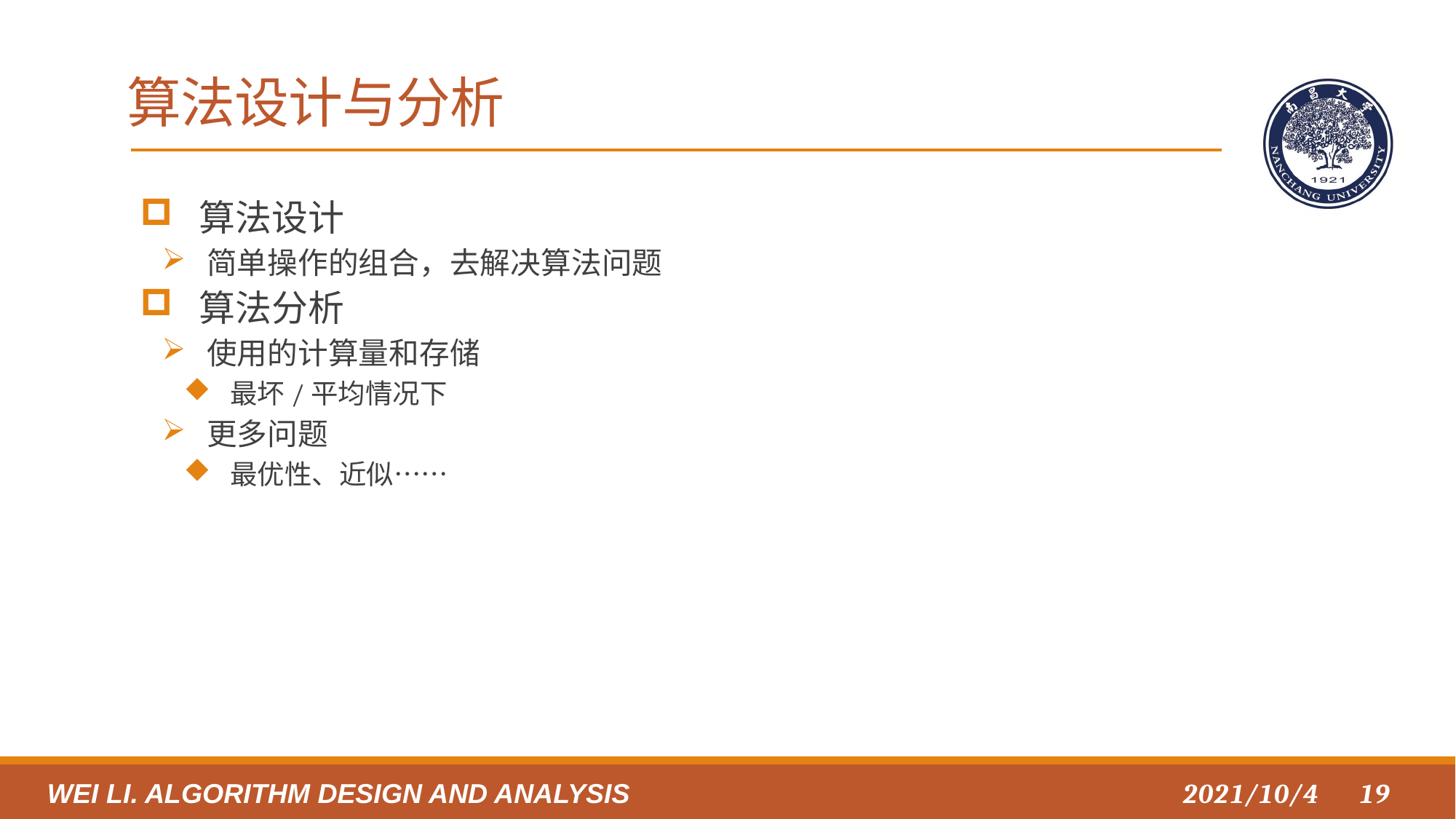

# 算法设计与分析
  算法设计
  简单操作的组合，去解决算法问题
  算法分析
  使用的计算量和存储
  最坏/平均情况下
  更多问题
  最优性、近似……
Wei li. ALGORITHM DESIGN AND ANALYSIS
2021/10/4
19